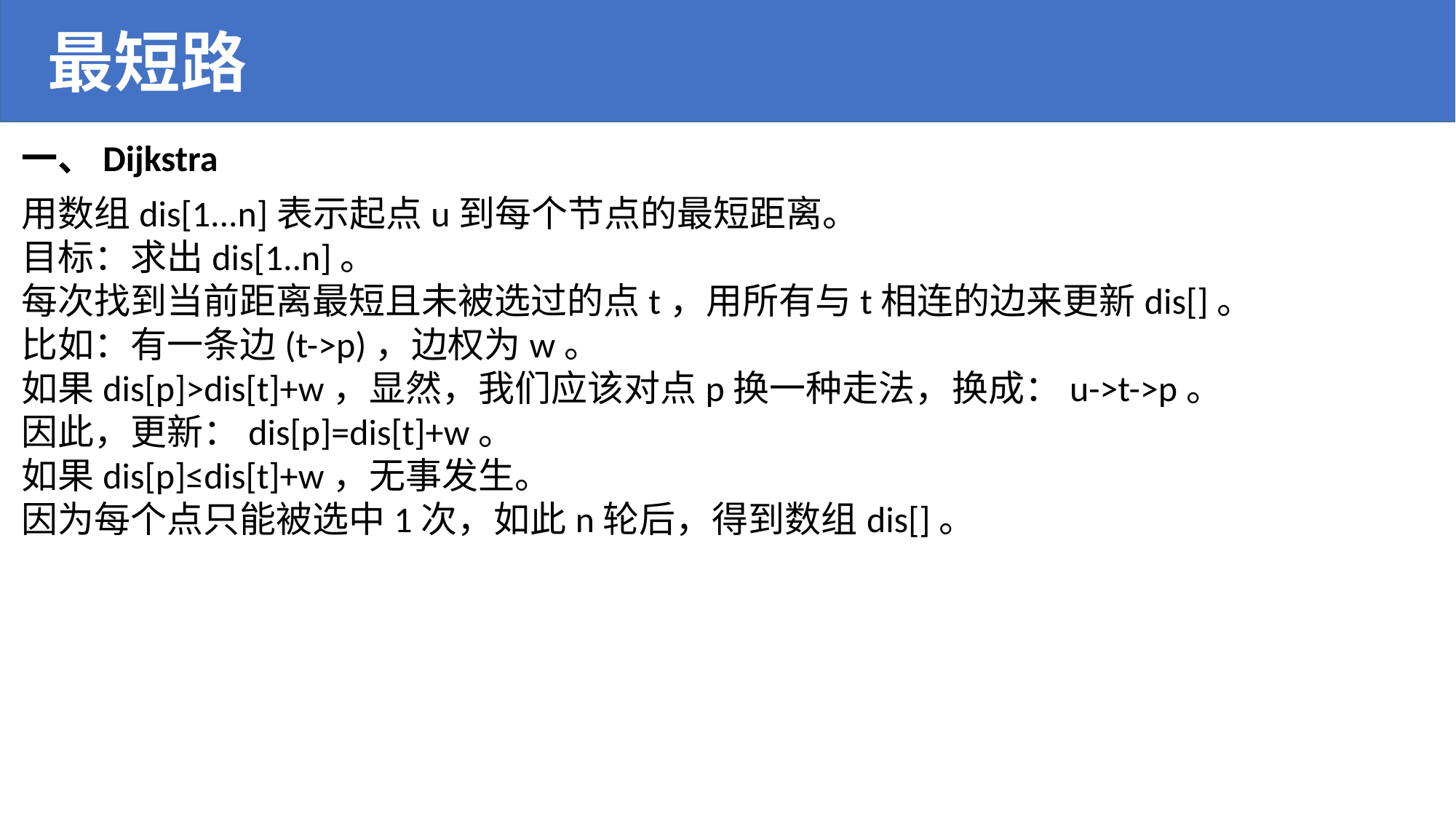

最短路
一、Dijkstra
用数组dis[1...n]表示起点u到每个节点的最短距离。
目标：求出dis[1..n]。
每次找到当前距离最短且未被选过的点t，用所有与t相连的边来更新dis[]。
比如：有一条边(t->p)，边权为w。
如果dis[p]>dis[t]+w，显然，我们应该对点p换一种走法，换成：u->t->p。
因此，更新：dis[p]=dis[t]+w。
如果dis[p]≤dis[t]+w，无事发生。
因为每个点只能被选中1次，如此n轮后，得到数组dis[]。